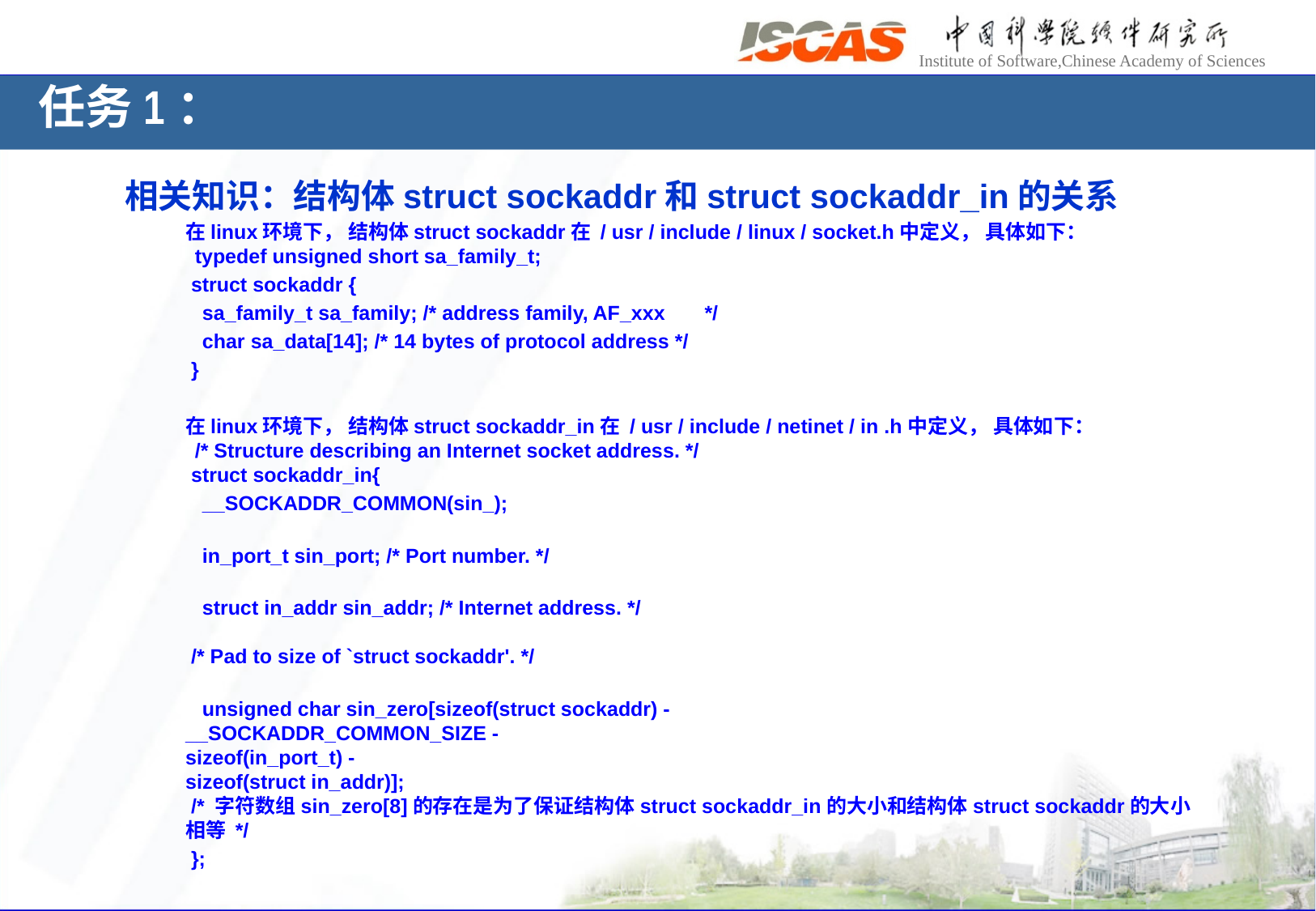

任务1：
相关知识：结构体struct sockaddr和struct sockaddr_in的关系
在linux环境下， 结构体struct sockaddr在 / usr / include / linux / socket.h中定义， 具体如下：
 typedef unsigned short sa_family_t;
 struct sockaddr {
   sa_family_t sa_family; /* address family, AF_xxx       */
   char sa_data[14]; /* 14 bytes of protocol address */
 }

在linux环境下， 结构体struct sockaddr_in在 / usr / include / netinet / in .h中定义， 具体如下：
 /* Structure describing an Internet socket address. */
 struct sockaddr_in{
   __SOCKADDR_COMMON(sin_);
   in_port_t sin_port; /* Port number. */
   struct in_addr sin_addr; /* Internet address. */
 /* Pad to size of `struct sockaddr'. */
   unsigned char sin_zero[sizeof(struct sockaddr) -
__SOCKADDR_COMMON_SIZE -
sizeof(in_port_t) -
sizeof(struct in_addr)];
 /* 字符数组sin_zero[8]的存在是为了保证结构体struct sockaddr_in的大小和结构体struct sockaddr的大小相等 */
 };